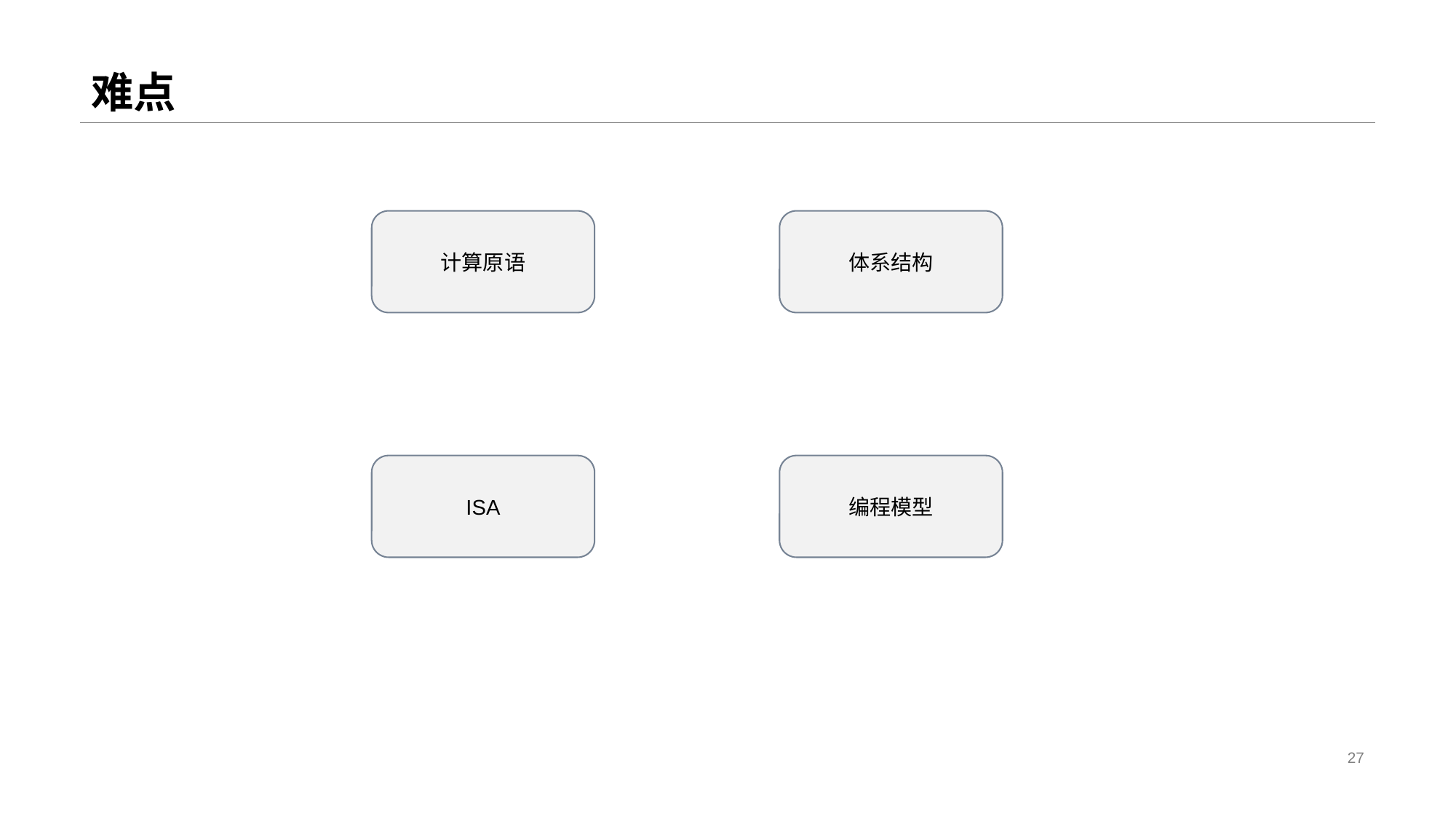

# 难点
计算原语
体系结构
ISA
编程模型
27